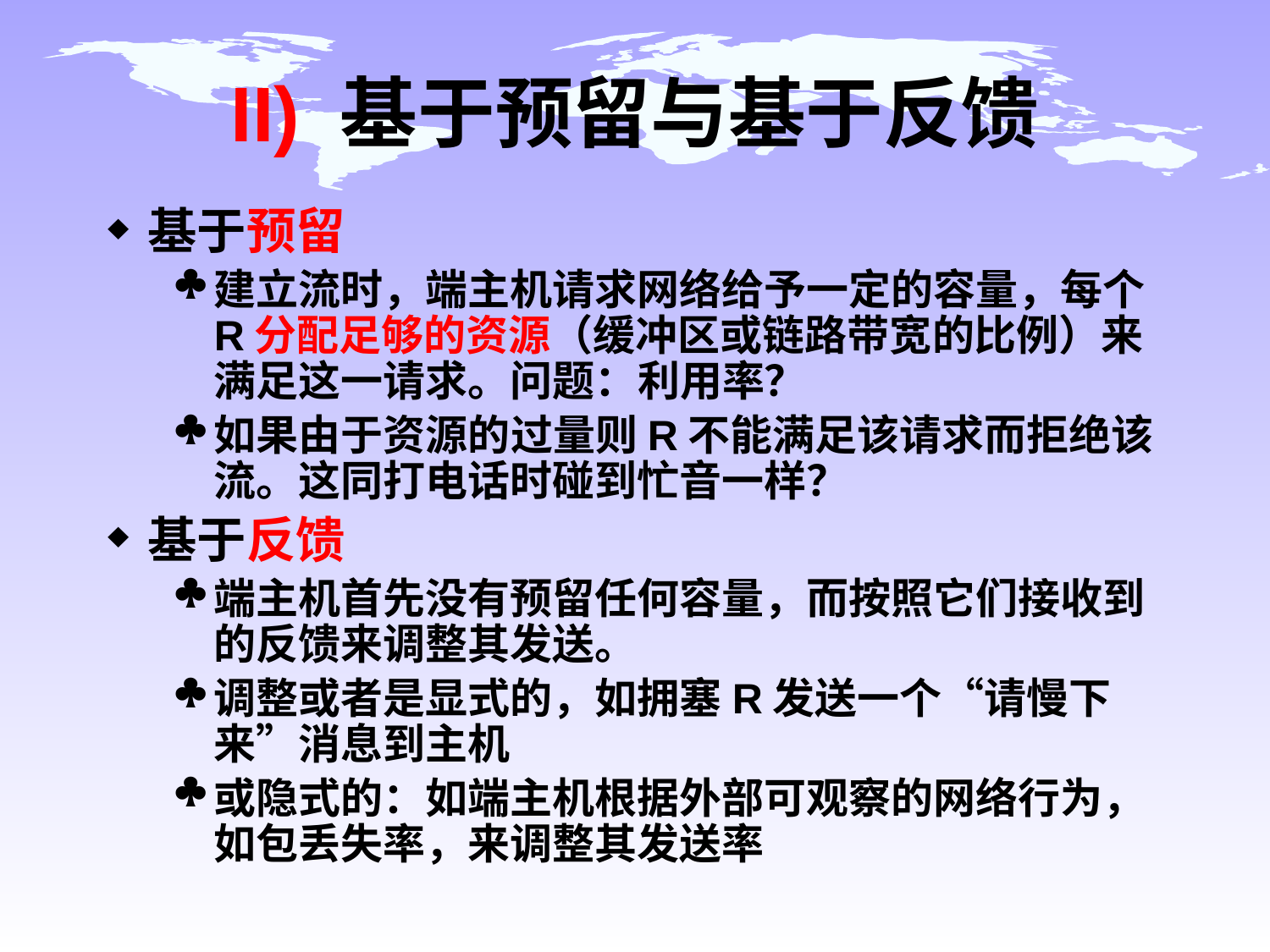

# II) 基于预留与基于反馈
基于预留
建立流时，端主机请求网络给予一定的容量，每个R分配足够的资源（缓冲区或链路带宽的比例）来满足这一请求。问题：利用率？
如果由于资源的过量则R不能满足该请求而拒绝该流。这同打电话时碰到忙音一样？
基于反馈
端主机首先没有预留任何容量，而按照它们接收到的反馈来调整其发送。
调整或者是显式的，如拥塞R发送一个“请慢下来”消息到主机
或隐式的：如端主机根据外部可观察的网络行为，如包丢失率，来调整其发送率